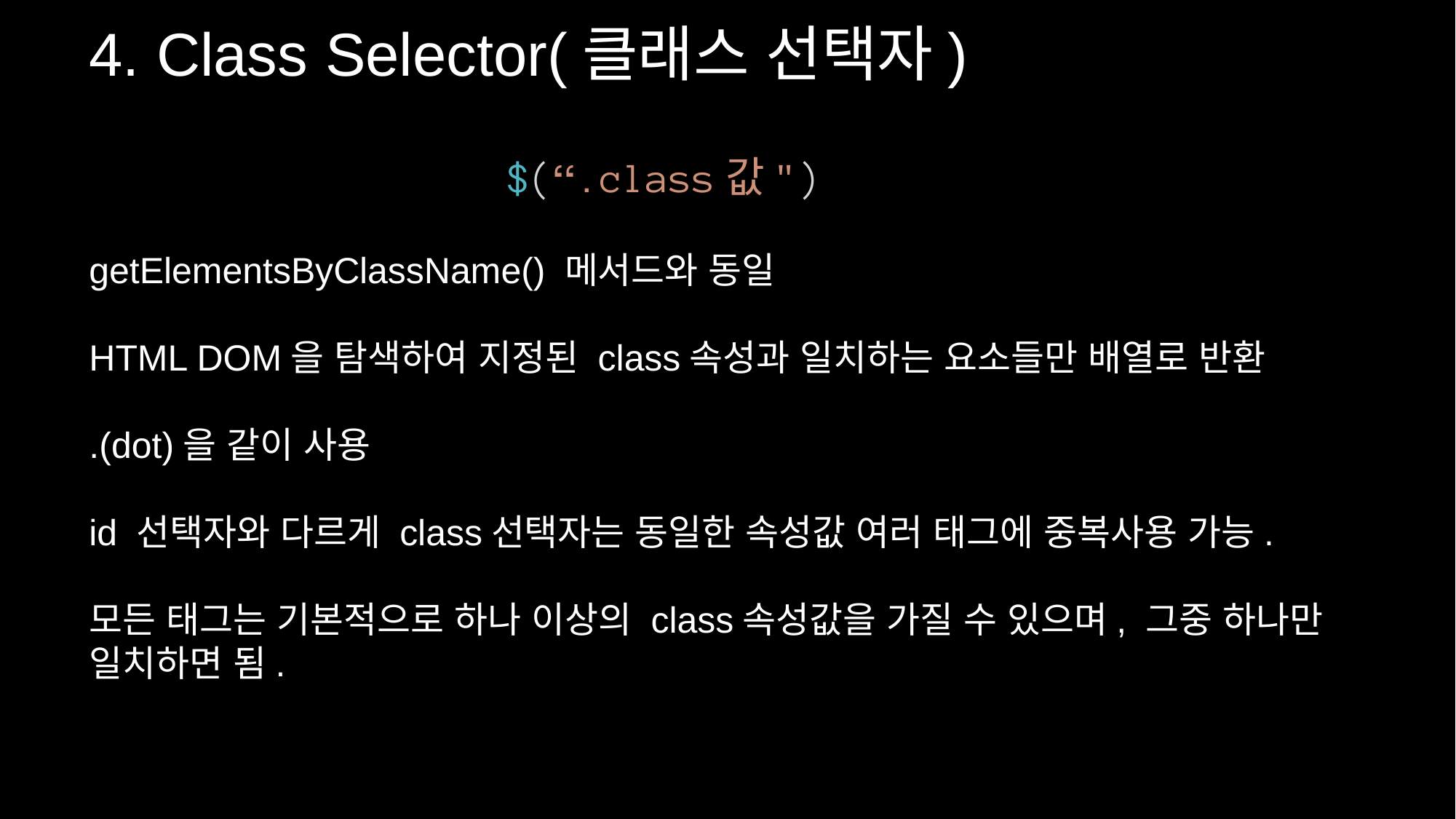

4. Class Selector(클래스 선택자)
$(“.class값")
getElementsByClassName() 메서드와 동일

HTML DOM을 탐색하여 지정된 class속성과 일치하는 요소들만 배열로 반환

.(dot)을 같이 사용

id 선택자와 다르게 class선택자는 동일한 속성값 여러 태그에 중복사용 가능.

모든 태그는 기본적으로 하나 이상의 class속성값을 가질 수 있으며, 그중 하나만 일치하면 됨.